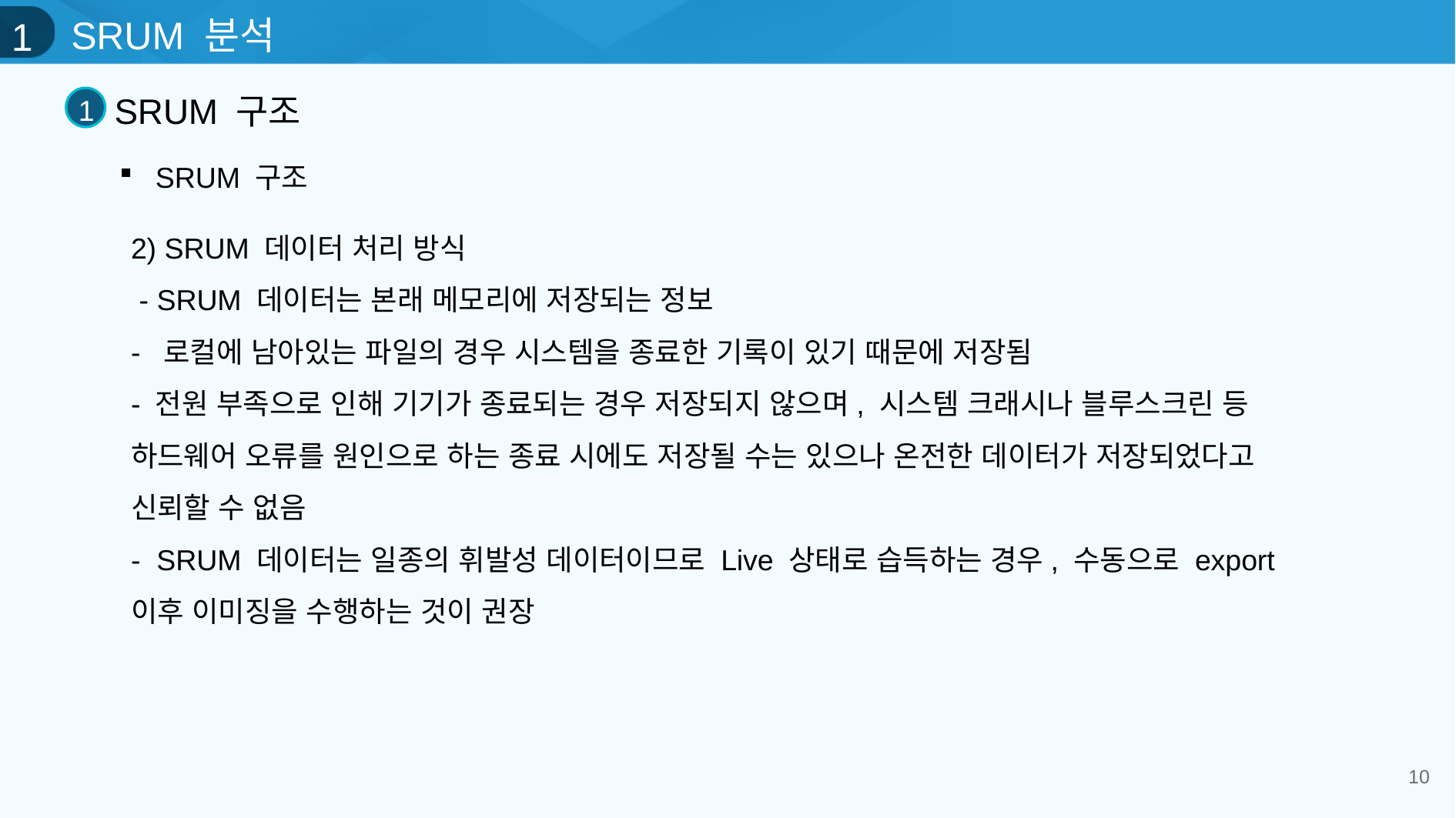

1
SRUM 분석
SRUM 구조
1

SRUM 구조
2) SRUM 데이터 처리 방식
 - SRUM 데이터는 본래 메모리에 저장되는 정보
-  로컬에 남아있는 파일의 경우 시스템을 종료한 기록이 있기 때문에 저장됨
- 전원 부족으로 인해 기기가 종료되는 경우 저장되지 않으며, 시스템 크래시나 블루스크린 등 하드웨어 오류를 원인으로 하는 종료 시에도 저장될 수는 있으나 온전한 데이터가 저장되었다고 신뢰할 수 없음
-  SRUM 데이터는 일종의 휘발성 데이터이므로 Live 상태로 습득하는 경우, 수동으로 export 이후 이미징을 수행하는 것이 권장
10
# 1) 바이러스